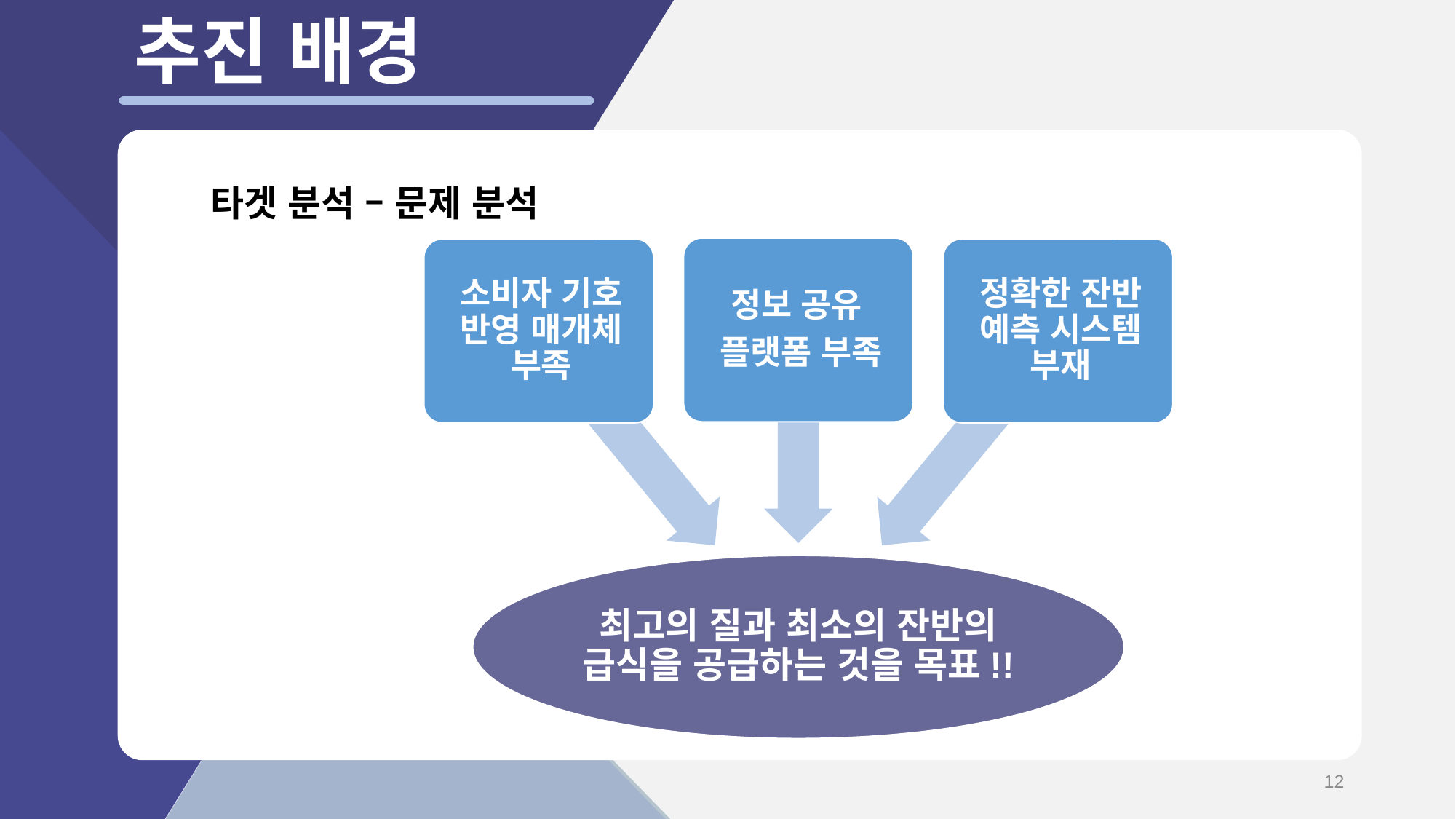

추진 배경

타겟 분석 – 문제 분석
소비자의 기호를 반영, 급식의 질 향상을 위한 매체 부족
최고의 질과 최소의 잔반의 급식을 공급하는 것을 목표!!
소비자 기호 반영 매개체 부족
정보 공유
플랫폼 부족
정확한 잔반 예측 시스템 부재
급식 업체 간의 정보를 공유하는 플랫폼이 부족
정확한 잔반 예측 시스템이 부재

최고의 질과 최소의 잔반의 급식을 공급하는 것을 목표!!

12